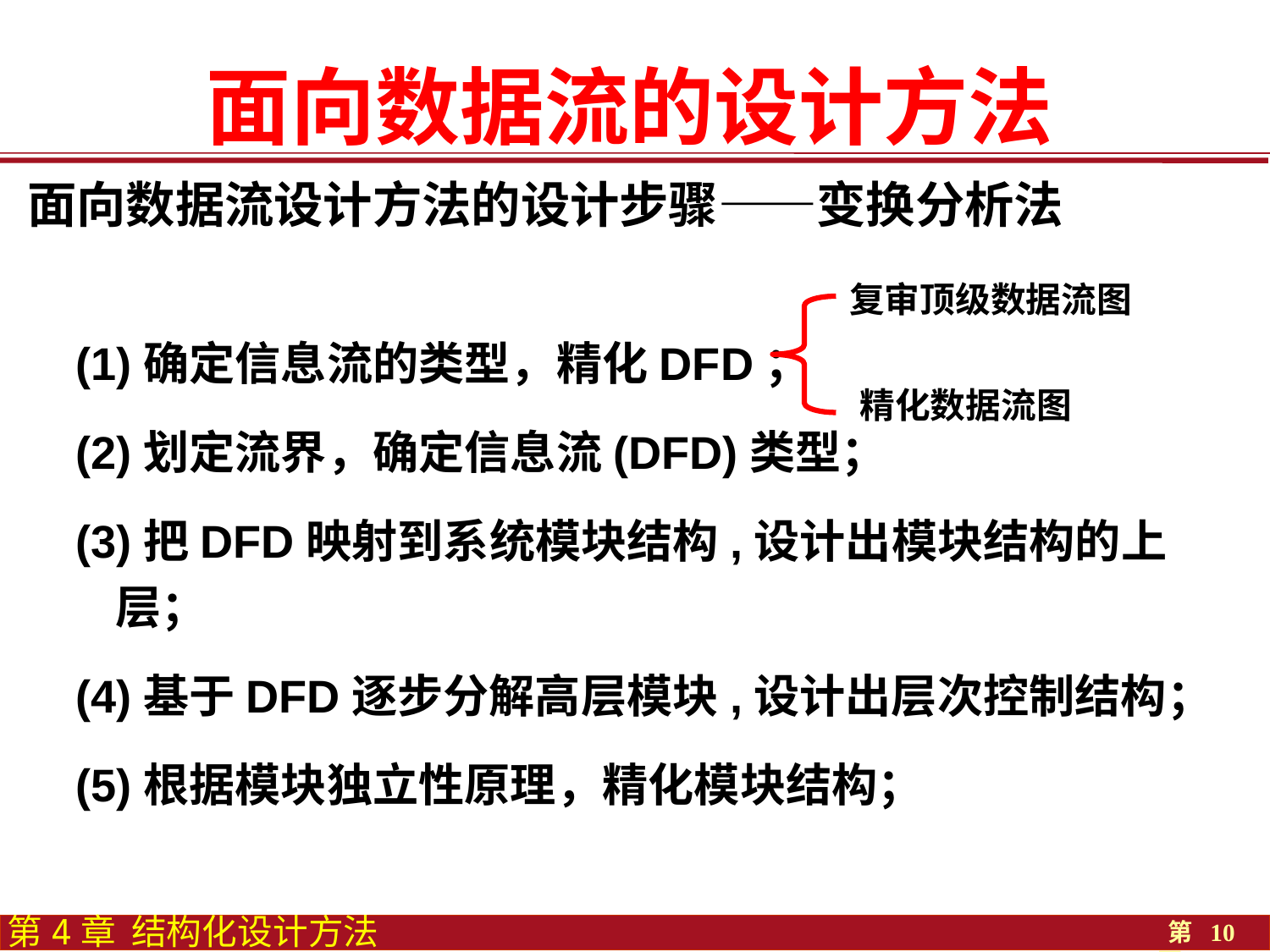

面向数据流的设计方法
# 面向数据流设计方法的设计步骤——变换分析法
复审顶级数据流图

(1)确定信息流的类型，精化DFD；
(2)划定流界，确定信息流(DFD)类型；
(3)把DFD映射到系统模块结构,设计出模块结构的上层；
(4)基于DFD逐步分解高层模块,设计出层次控制结构；
(5)根据模块独立性原理，精化模块结构；
精化数据流图